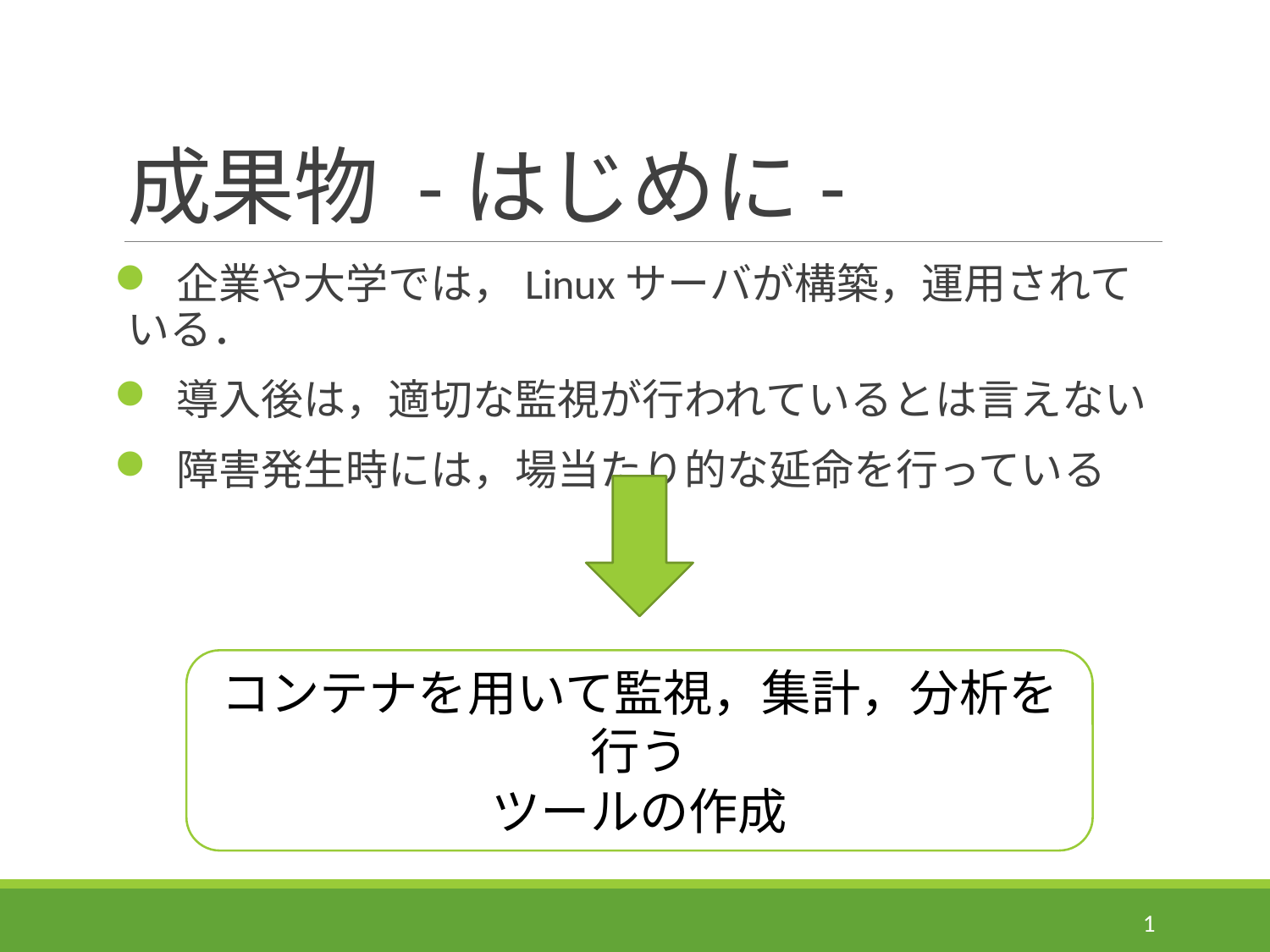

# 成果物 -はじめに-
 企業や大学では，Linuxサーバが構築，運用されている．
 導入後は，適切な監視が行われているとは言えない
 障害発生時には，場当たり的な延命を行っている

コンテナを用いて監視，集計，分析を行う
ツールの作成
1